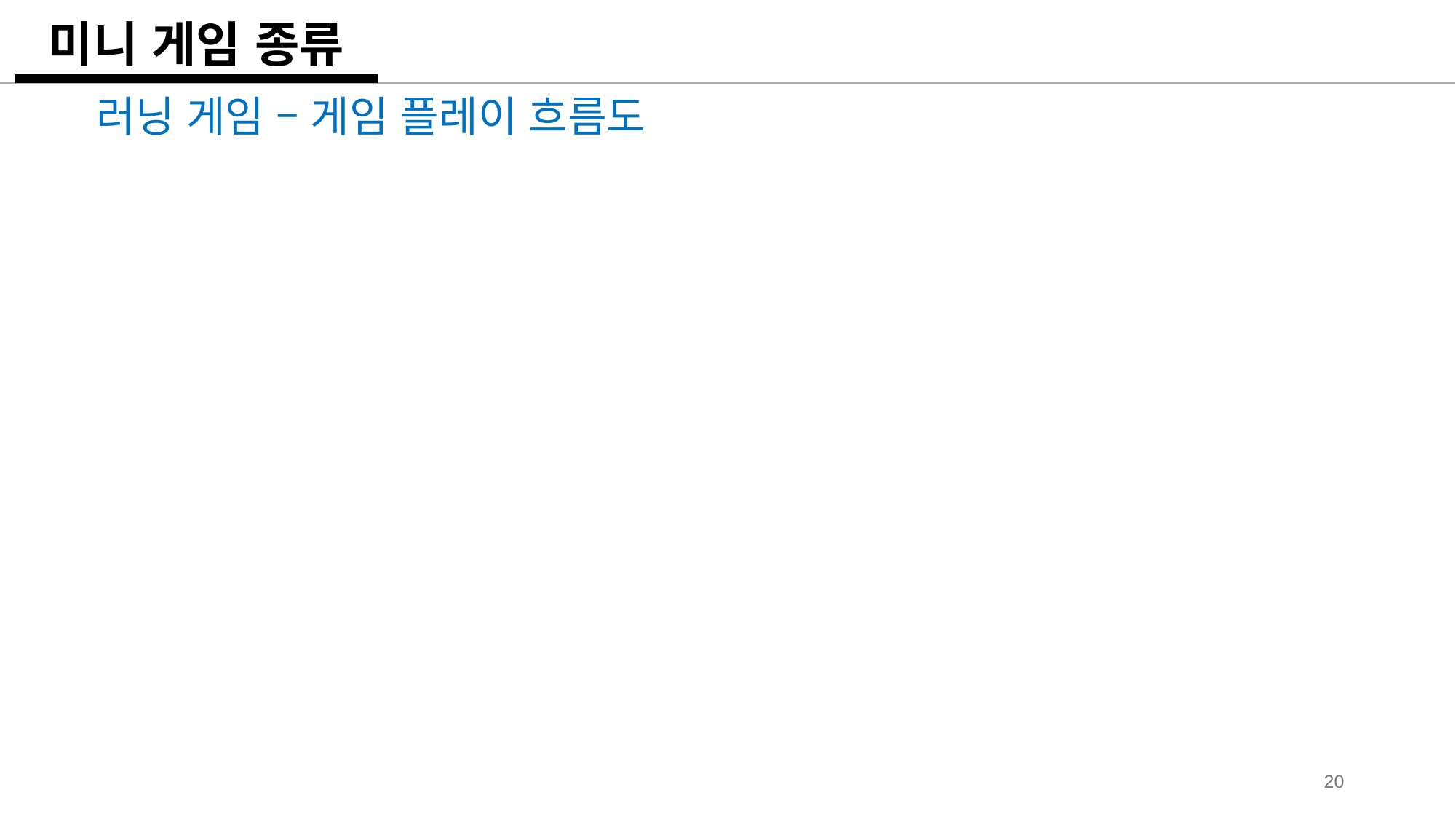

# 미니 게임 종류
러닝 게임 – 게임 플레이 흐름도
20